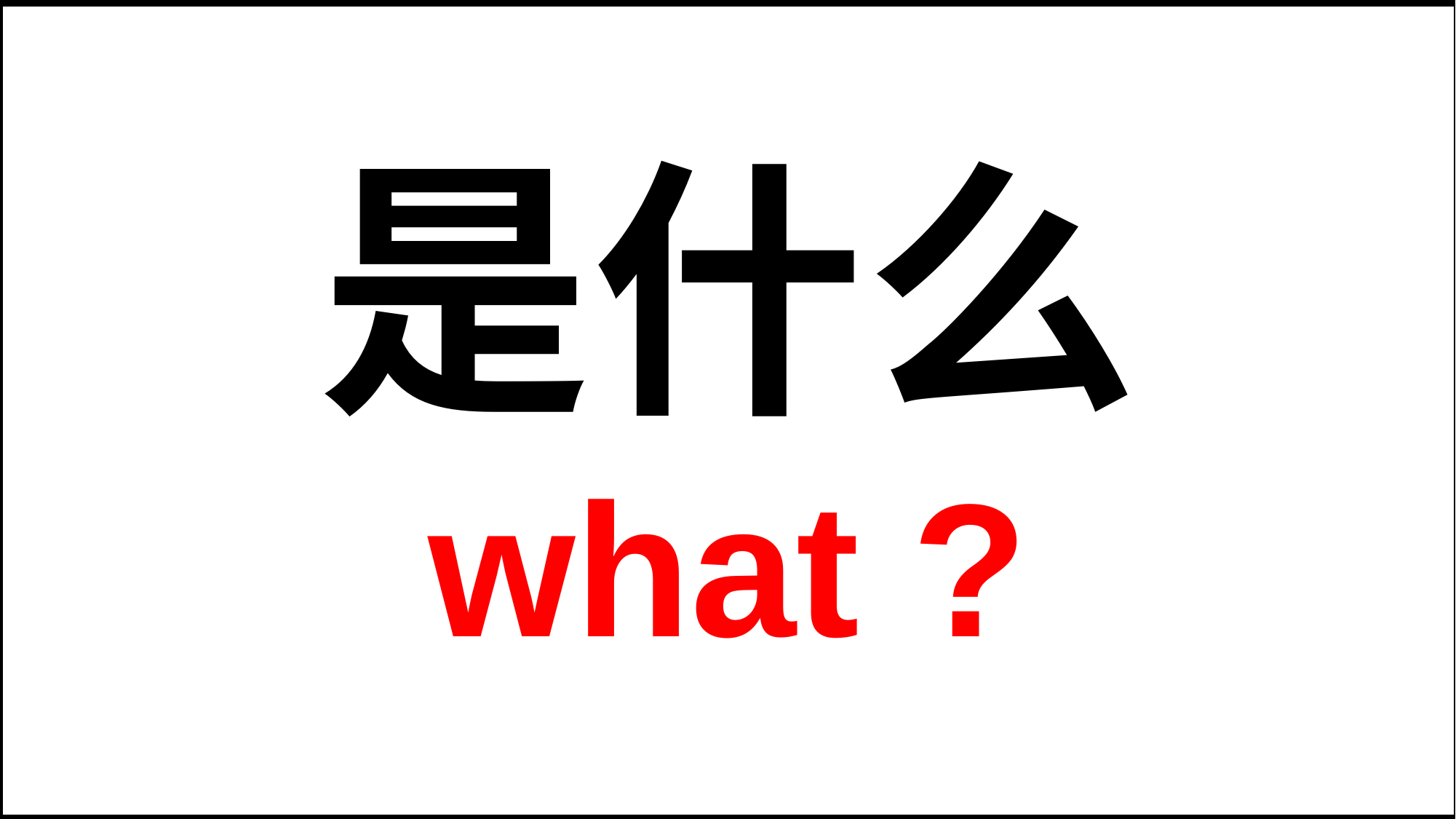

|  |
| --- |
|  |
| --- |
是什么
what ?